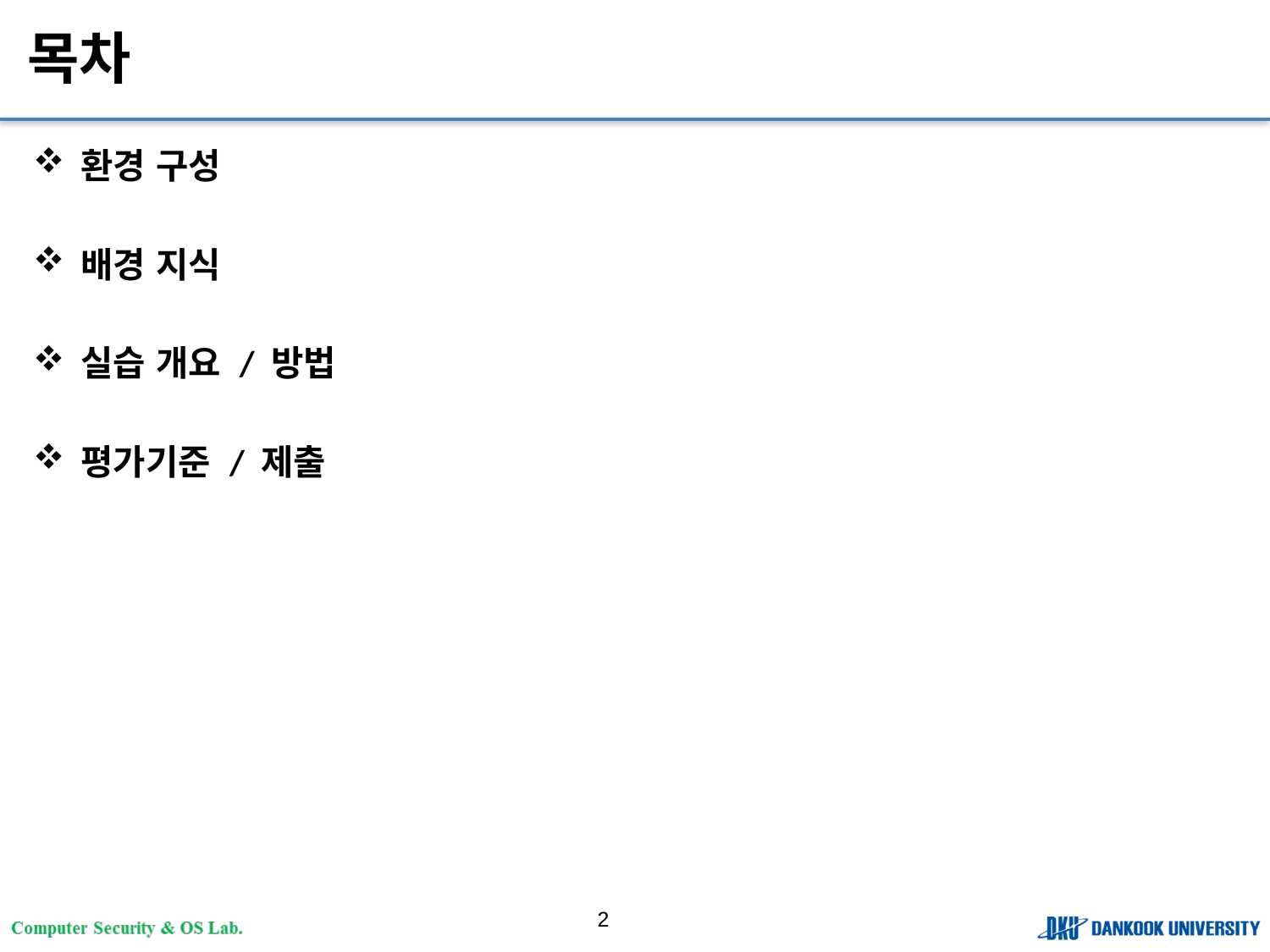

# 목차
환경 구성

배경 지식

실습 개요 / 방법

평가기준 / 제출

2